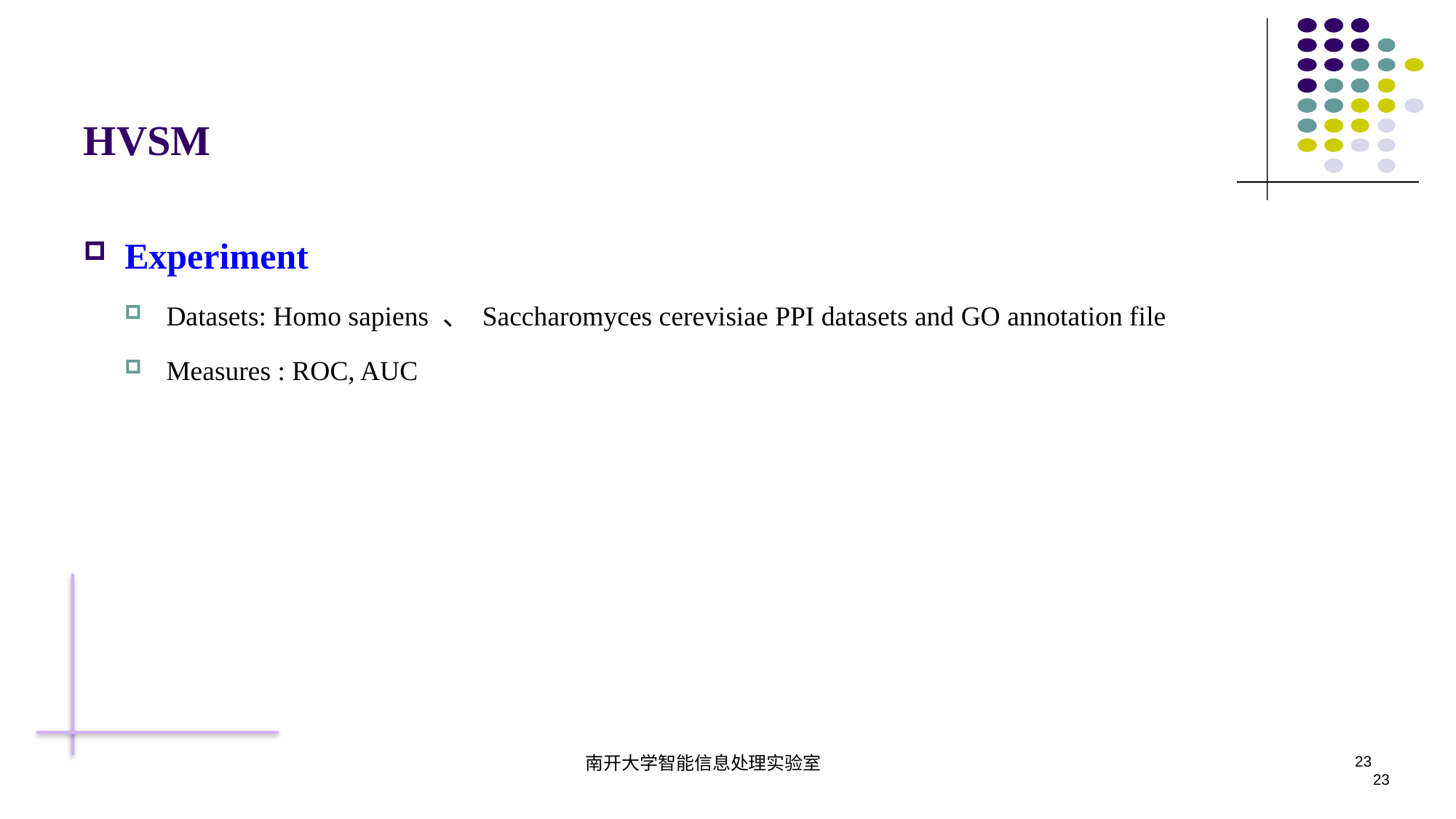

# HVSM
Experiment
Datasets: Homo sapiens 、 Saccharomyces cerevisiae PPI datasets and GO annotation file
Measures : ROC, AUC
南开大学智能信息处理实验室
23
23